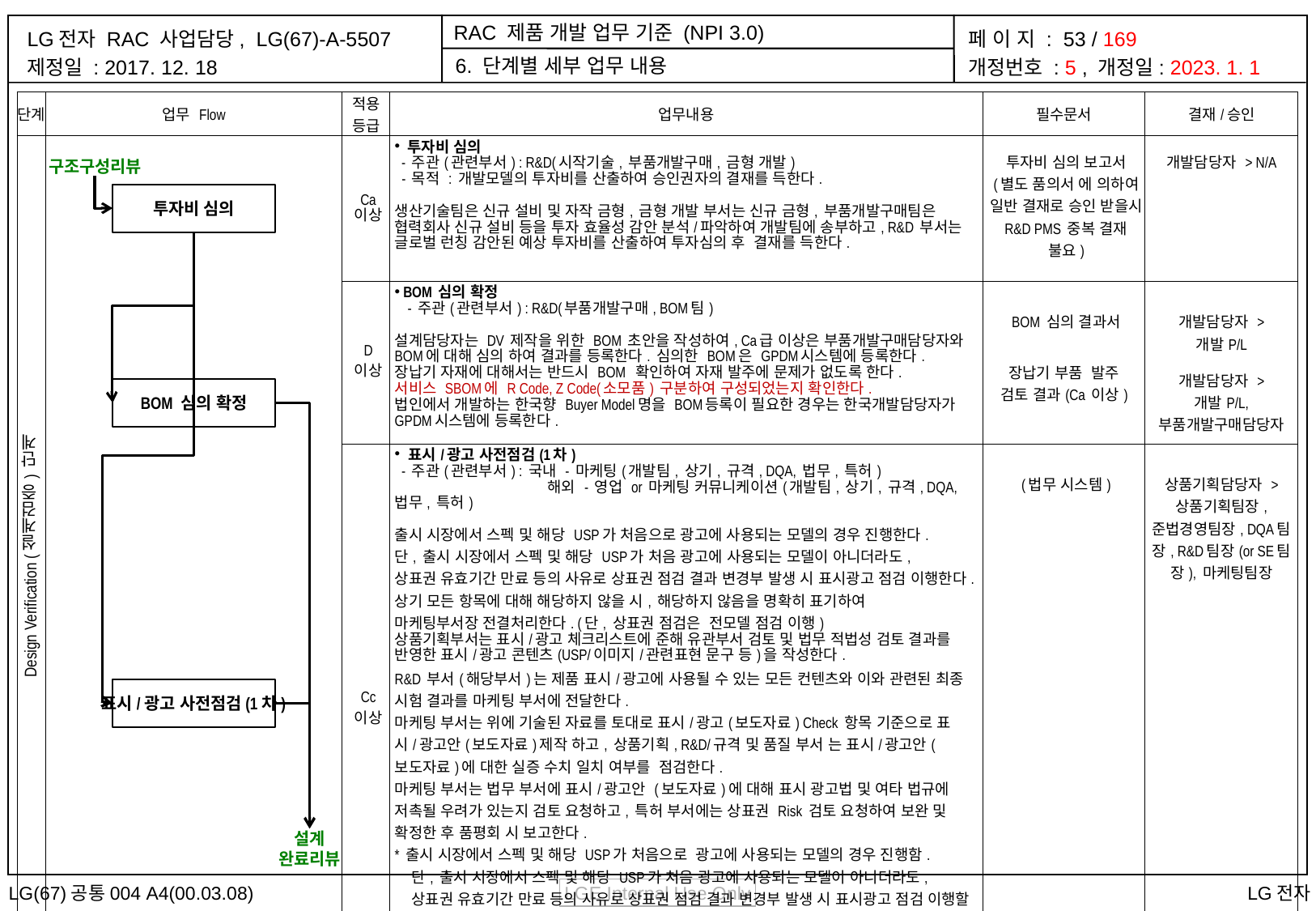

6. 단계별 세부 업무 내용
| 단계 | 업무 Flow | 적용 등급 | 업무내용 | 필수문서 | 결재/승인 |
| --- | --- | --- | --- | --- | --- |
| Design Verification (설계검증) 단계 |  | Ca 이상 | 투자비 심의 - 주관(관련부서) : R&D(시작기술, 부품개발구매, 금형 개발) - 목적 : 개발모델의 투자비를 산출하여 승인권자의 결재를 득한다. 생산기술팀은 신규 설비 및 자작 금형, 금형 개발 부서는 신규 금형, 부품개발구매팀은 협력회사 신규 설비 등을 투자 효율성 감안 분석/파악하여 개발팀에 송부하고, R&D 부서는 글로벌 런칭 감안된 예상 투자비를 산출하여 투자심의 후 결재를 득한다. | 투자비 심의 보고서 (별도 품의서 에 의하여 일반 결재로 승인 받을시 R&D PMS 중복 결재 불요) | 개발담당자 > N/A |
|  |  | D 이상 | BOM 심의 확정 - 주관(관련부서) : R&D(부품개발구매, BOM팀) 설계담당자는 DV 제작을 위한 BOM 초안을 작성하여, Ca급 이상은 부품개발구매담당자와 BOM에 대해 심의 하여 결과를 등록한다. 심의한 BOM은 GPDM시스템에 등록한다. 장납기 자재에 대해서는 반드시 BOM 확인하여 자재 발주에 문제가 없도록 한다. 서비스 SBOM에 R Code, Z Code(소모품) 구분하여 구성되었는지 확인한다. 법인에서 개발하는 한국향 Buyer Model명을 BOM등록이 필요한 경우는 한국개발담당자가 GPDM시스템에 등록한다. | BOM 심의 결과서 장납기 부품 발주 검토 결과(Ca 이상) | 개발담당자 > 개발P/L 개발담당자 > 개발P/L, 부품개발구매담당자 |
|  |  | Cc 이상 | 표시/광고 사전점검(1차) - 주관(관련부서) : 국내 - 마케팅(개발팀, 상기, 규격, DQA, 법무, 특허) 해외 - 영업 or 마케팅 커뮤니케이션(개발팀, 상기, 규격, DQA, 법무, 특허) 출시 시장에서 스펙 및 해당 USP가 처음으로 광고에 사용되는 모델의 경우 진행한다. 단, 출시 시장에서 스펙 및 해당 USP가 처음 광고에 사용되는 모델이 아니더라도, 상표권 유효기간 만료 등의 사유로 상표권 점검 결과 변경부 발생 시 표시광고 점검 이행한다. 상기 모든 항목에 대해 해당하지 않을 시, 해당하지 않음을 명확히 표기하여 마케팅부서장 전결처리한다. (단, 상표권 점검은 전모델 점검 이행) 상품기획부서는 표시/광고 체크리스트에 준해 유관부서 검토 및 법무 적법성 검토 결과를 반영한 표시/광고 콘텐츠(USP/이미지/관련표현 문구 등)을 작성한다. R&D 부서(해당부서)는 제품 표시/광고에 사용될 수 있는 모든 컨텐츠와 이와 관련된 최종 시험 결과를 마케팅 부서에 전달한다. 마케팅 부서는 위에 기술된 자료를 토대로 표시/광고(보도자료) Check 항목 기준으로 표시/광고안(보도자료)제작 하고, 상품기획, R&D/규격 및 품질 부서 는 표시/광고안(보도자료)에 대한 실증 수치 일치 여부를 점검한다. 마케팅 부서는 법무 부서에 표시/광고안 (보도자료)에 대해 표시 광고법 및 여타 법규에 저촉될 우려가 있는지 검토 요청하고, 특허 부서에는 상표권 Risk 검토 요청하여 보완 및 확정한 후 품평회 시 보고한다. \* 출시 시장에서 스펙 및 해당 USP가 처음으로 광고에 사용되는 모델의 경우 진행함. 단, 출시 시장에서 스펙 및 해당 USP가 처음 광고에 사용되는 모델이 아니더라도, 상표권 유효기간 만료 등의 사유로 상표권 점검 결과 변경부 발생 시 표시광고 점검 이행할 것 상기 모든 항목에 대해 해당하지 않을 시, 해당하지 않음을 명확히 표기하여 마케팅부서장 전결처리함. | (법무 시스템) | 상품기획담당자 > 상품기획팀장, 준법경영팀장, DQA팀장, R&D팀장(or SE팀장), 마케팅팀장 |
구조구성리뷰
투자비 심의
BOM 심의 확정
표시/광고 사전점검(1차)
설계
완료리뷰